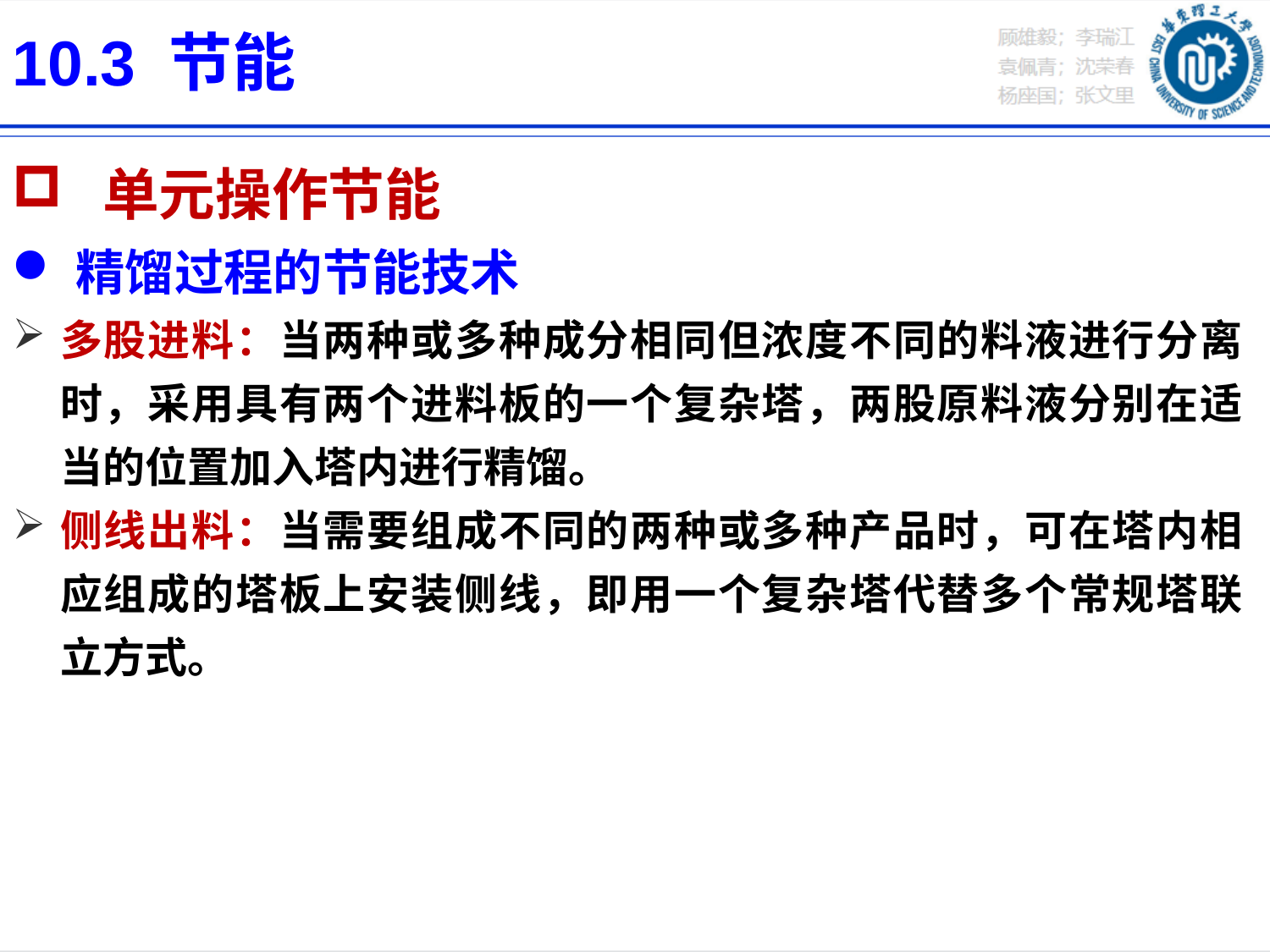

10.3 节能
 单元操作节能
精馏过程的节能技术
多股进料：当两种或多种成分相同但浓度不同的料液进行分离时，采用具有两个进料板的一个复杂塔，两股原料液分别在适当的位置加入塔内进行精馏。
侧线出料：当需要组成不同的两种或多种产品时，可在塔内相应组成的塔板上安装侧线，即用一个复杂塔代替多个常规塔联立方式。